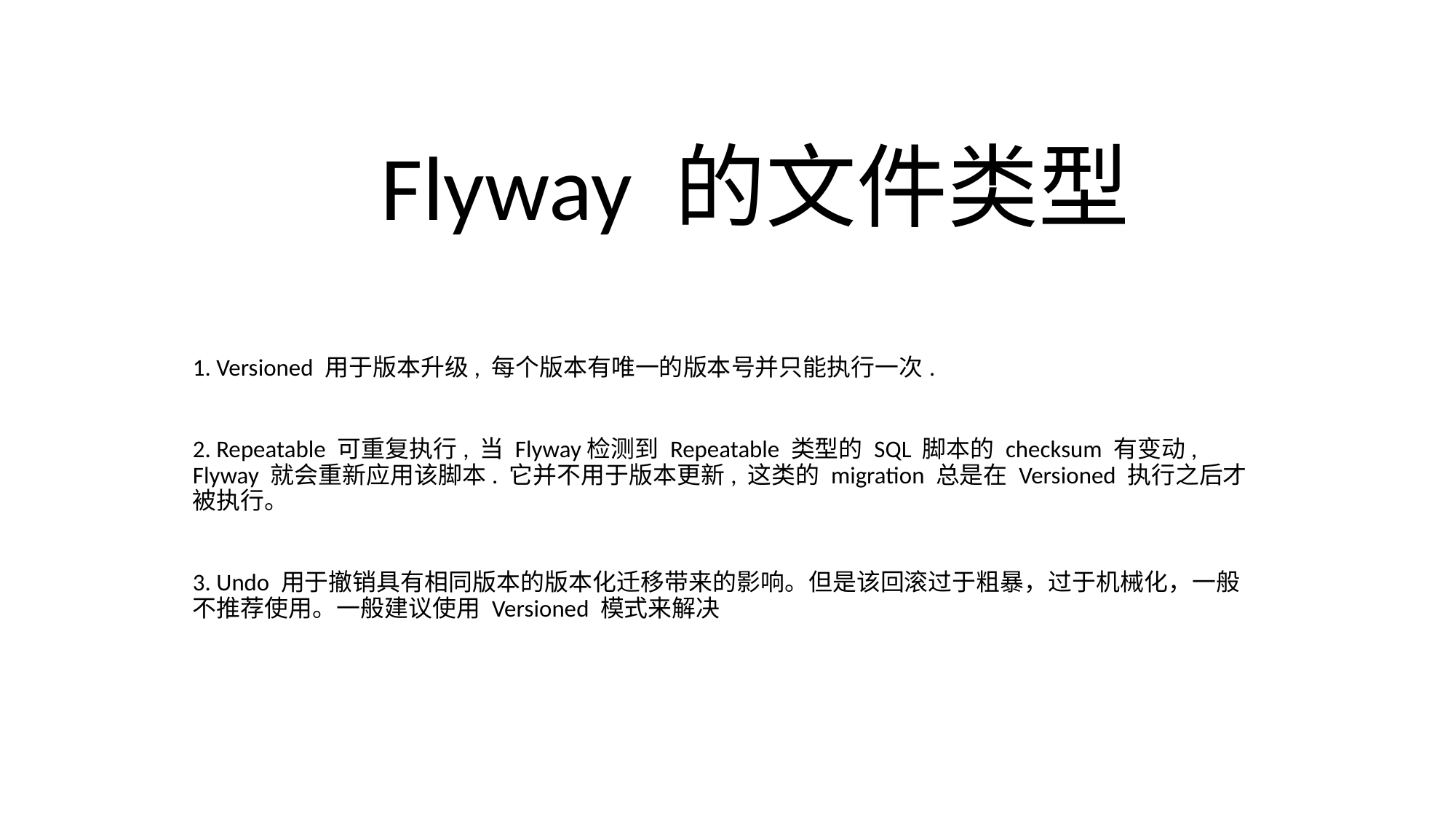

# Flyway 的文件类型
1. Versioned 用于版本升级, 每个版本有唯一的版本号并只能执行一次.

2. Repeatable 可重复执行, 当 Flyway检测到 Repeatable 类型的 SQL 脚本的 checksum 有变动, Flyway 就会重新应用该脚本. 它并不用于版本更新, 这类的 migration 总是在 Versioned 执行之后才被执行。

3. Undo 用于撤销具有相同版本的版本化迁移带来的影响。但是该回滚过于粗暴，过于机械化，一般不推荐使用。一般建议使用 Versioned 模式来解决